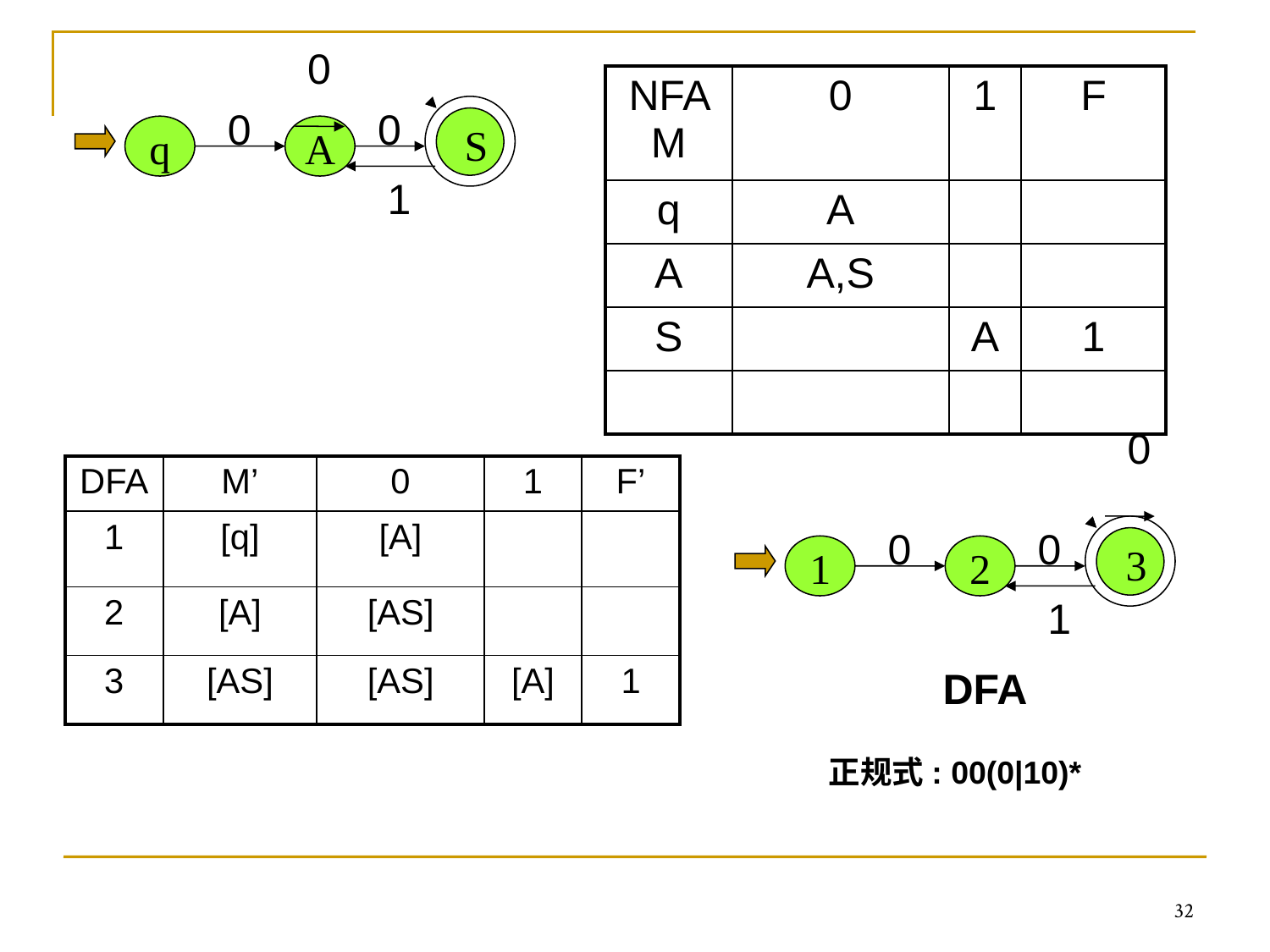

0
0
0

S

q

A

1
| NFA M | 0 | 1 | F |
| --- | --- | --- | --- |
| q | A |  |  |
| A | A,S |  |  |
| S |  | A | 1 |
|  |  |  |  |
0
0
0

3

1

2

1
DFA
| DFA | M’ | 0 | 1 | F’ |
| --- | --- | --- | --- | --- |
| 1 | [q] | [A] |  |  |
| 2 | [A] | [AS] |  |  |
| 3 | [AS] | [AS] | [A] | 1 |
正规式: 00(0|10)*
32